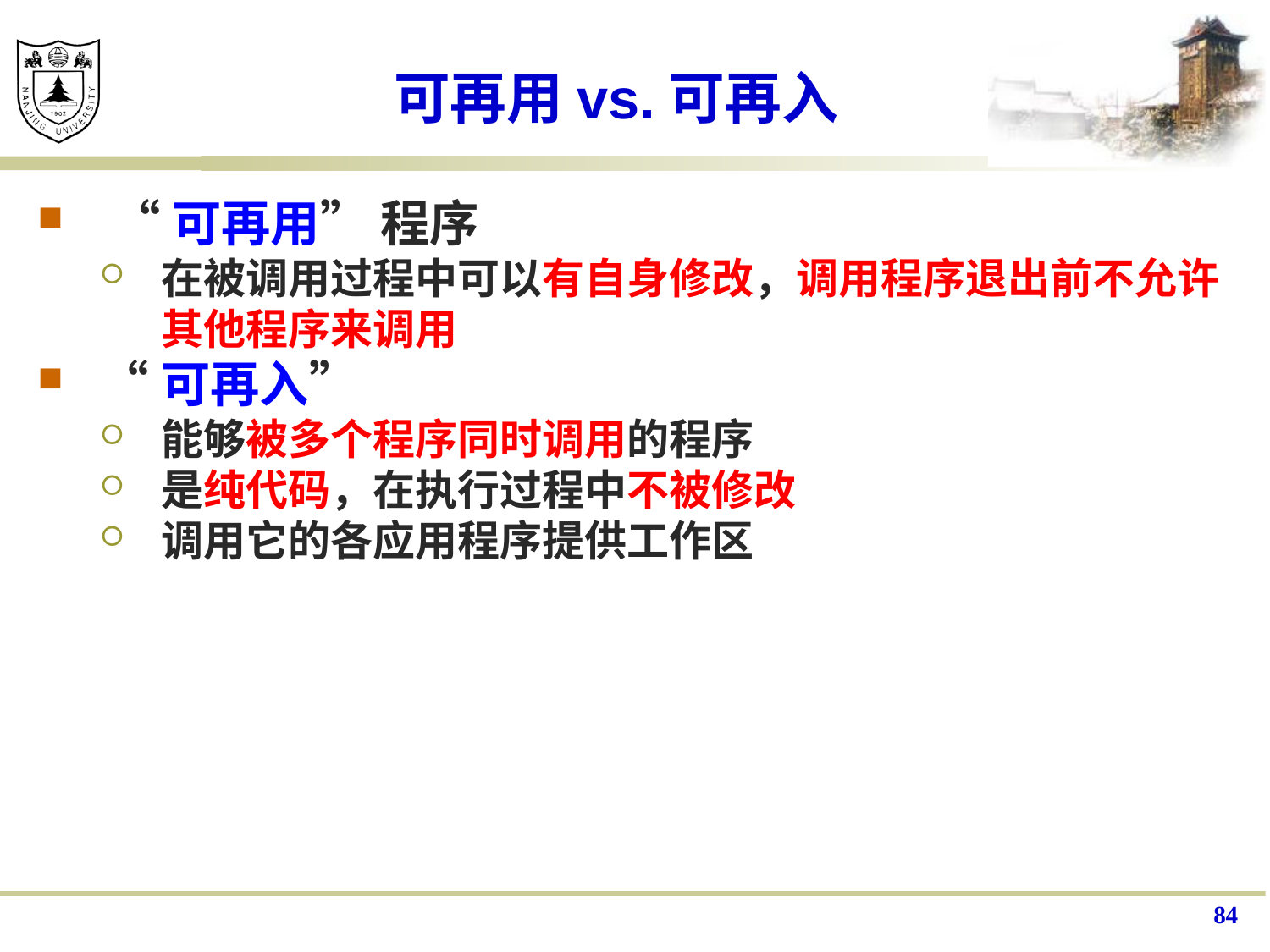

# 可再用vs.可再入
 “可再用” 程序
在被调用过程中可以有自身修改，调用程序退出前不允许其他程序来调用
“可再入”
能够被多个程序同时调用的程序
是纯代码，在执行过程中不被修改
调用它的各应用程序提供工作区

84